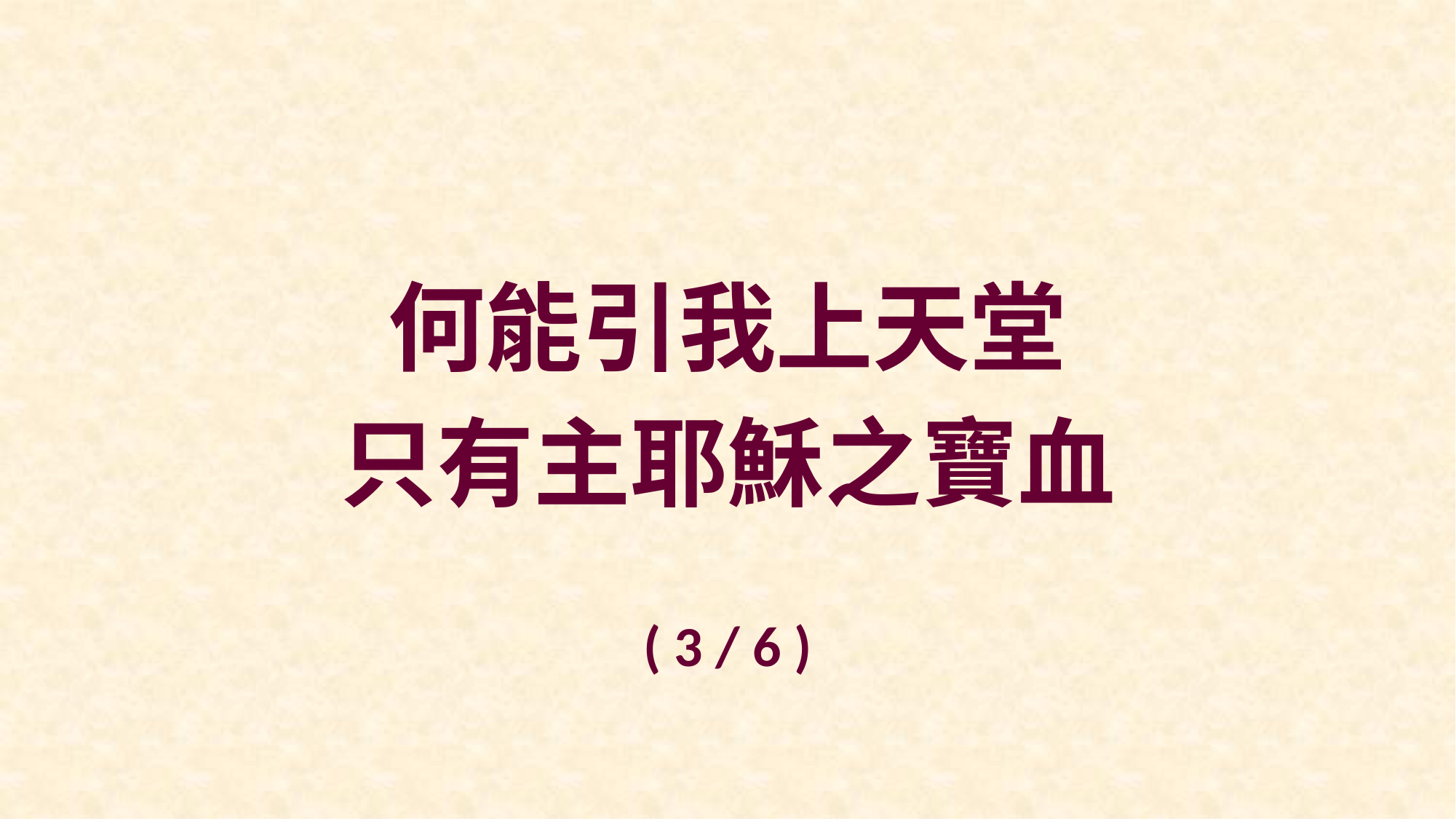

何能引我上天堂
只有主耶穌之寶血
( 3 / 6 )